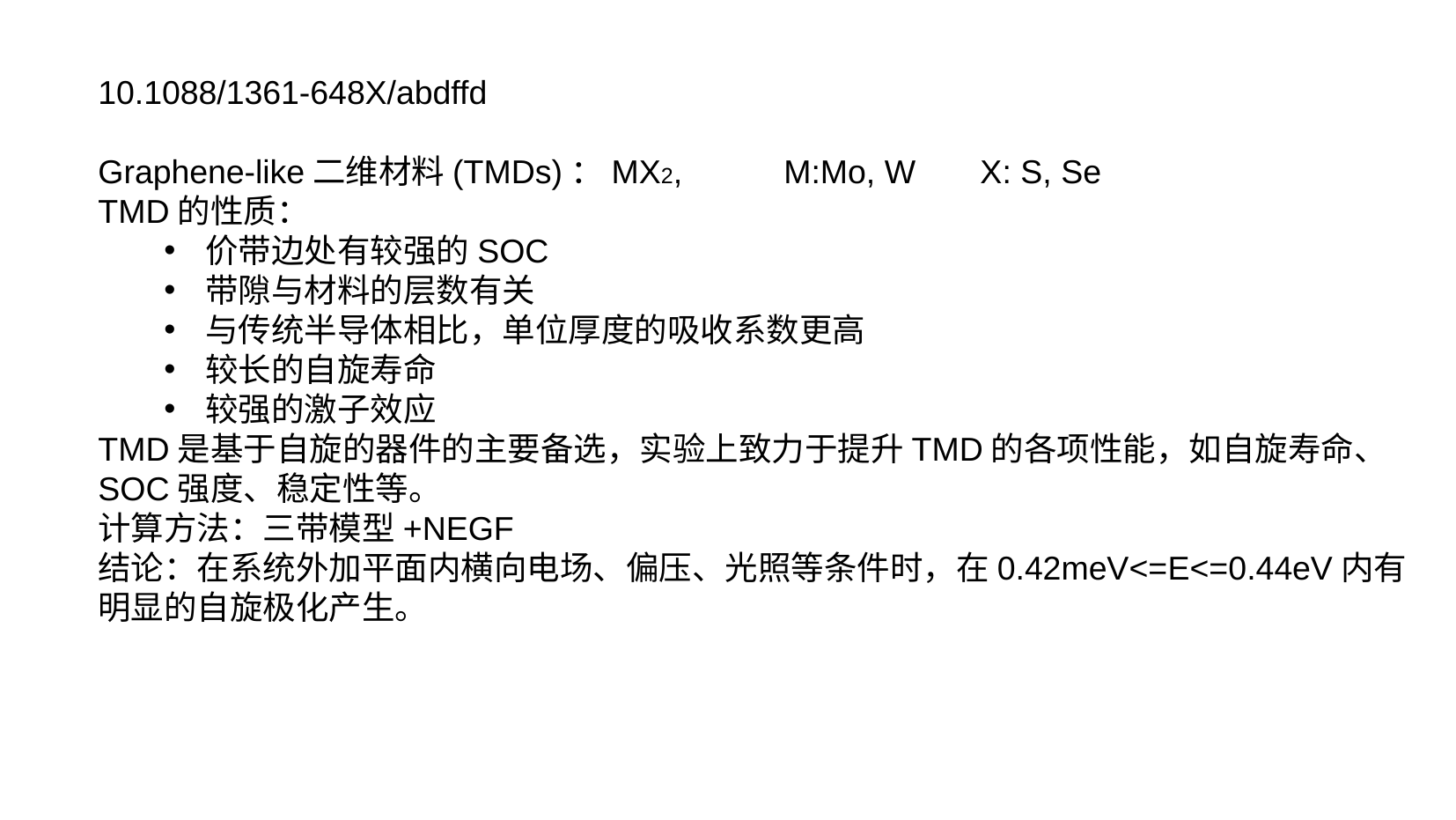

10.1088/1361-648X/abdffd

Graphene-like二维材料(TMDs)：MX2,           M:Mo, W       X: S, Se
TMD的性质：
价带边处有较强的SOC
带隙与材料的层数有关
与传统半导体相比，单位厚度的吸收系数更高
较长的自旋寿命
较强的激子效应
TMD是基于自旋的器件的主要备选，实验上致力于提升TMD的各项性能，如自旋寿命、
SOC强度、稳定性等。
计算方法：三带模型+NEGF
结论：在系统外加平面内横向电场、偏压、光照等条件时，在0.42meV<=E<=0.44eV内有
明显的自旋极化产生。